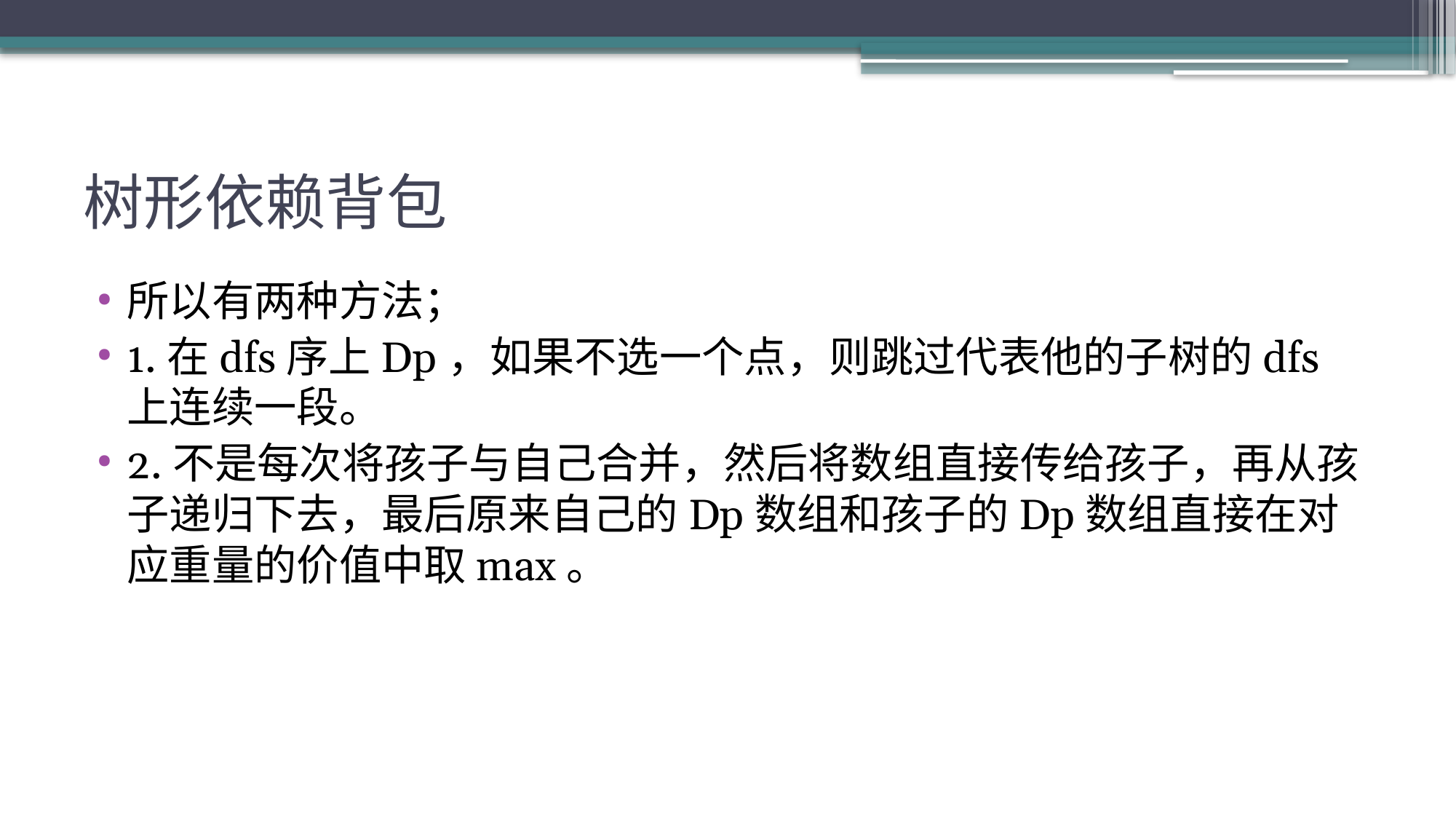

# 树形依赖背包
所以有两种方法；
1.在dfs序上Dp，如果不选一个点，则跳过代表他的子树的dfs上连续一段。
2.不是每次将孩子与自己合并，然后将数组直接传给孩子，再从孩子递归下去，最后原来自己的Dp数组和孩子的Dp数组直接在对应重量的价值中取max。